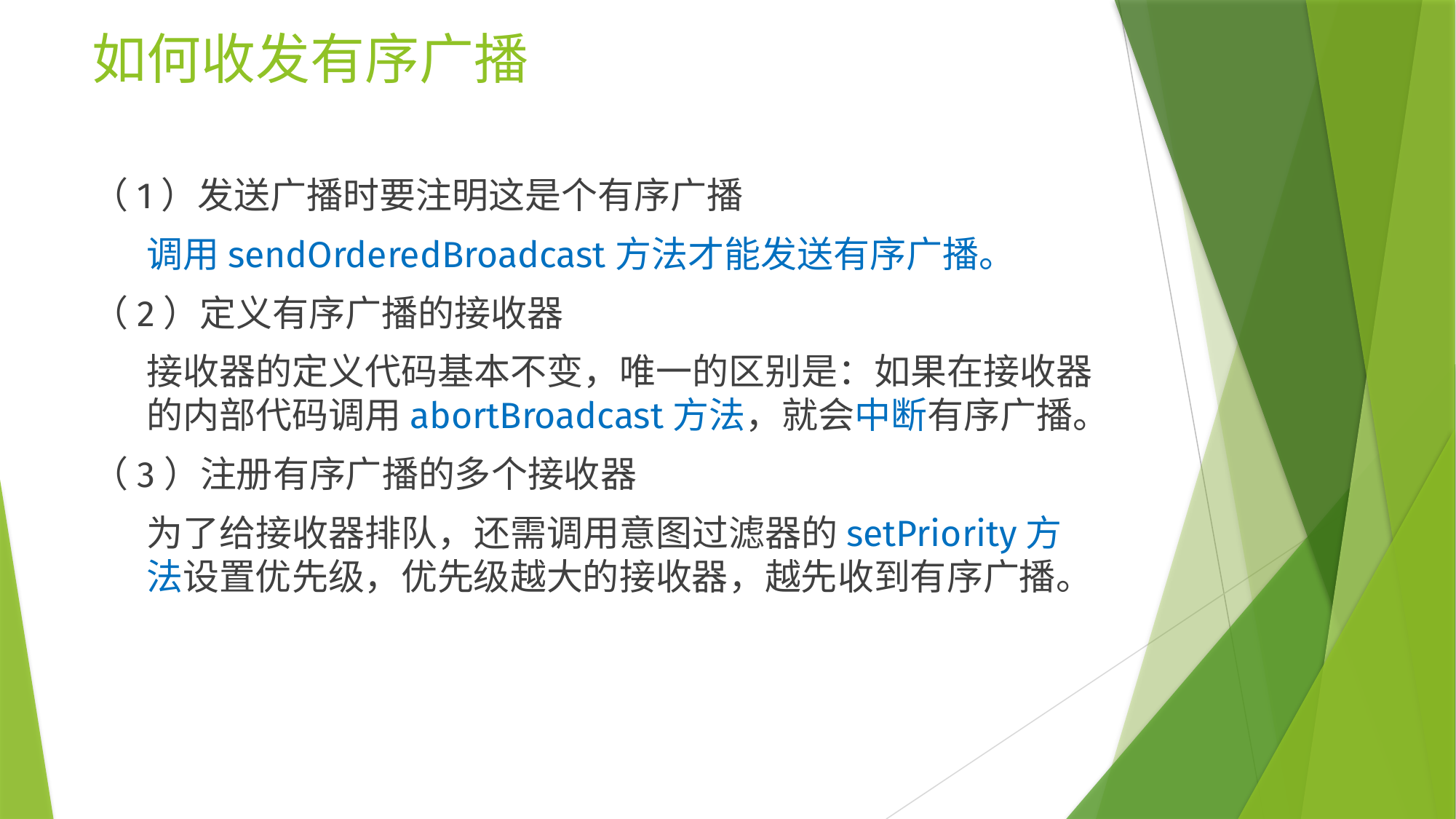

# 如何收发有序广播
（1）发送广播时要注明这是个有序广播
调用sendOrderedBroadcast方法才能发送有序广播。
（2）定义有序广播的接收器
接收器的定义代码基本不变，唯一的区别是：如果在接收器的内部代码调用abortBroadcast方法，就会中断有序广播。
（3）注册有序广播的多个接收器
为了给接收器排队，还需调用意图过滤器的setPriority方法设置优先级，优先级越大的接收器，越先收到有序广播。